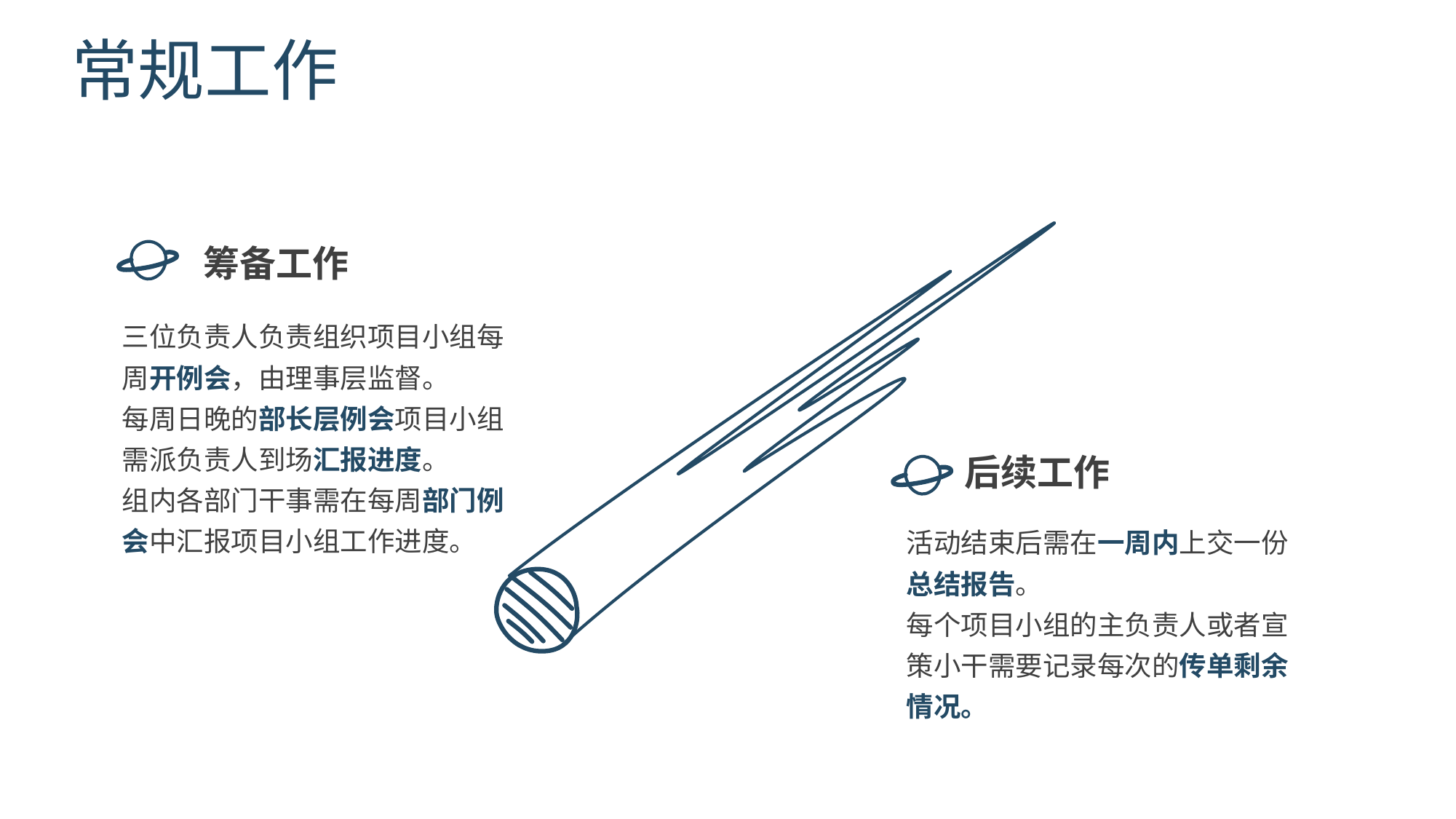

常规工作

筹备工作

三位负责人负责组织项目小组每周开例会，由理事层监督。
每周日晚的部长层例会项目小组需派负责人到场汇报进度。
组内各部门干事需在每周部门例会中汇报项目小组工作进度。
后续工作

活动结束后需在一周内上交一份总结报告。
每个项目小组的主负责人或者宣策小干需要记录每次的传单剩余情况。